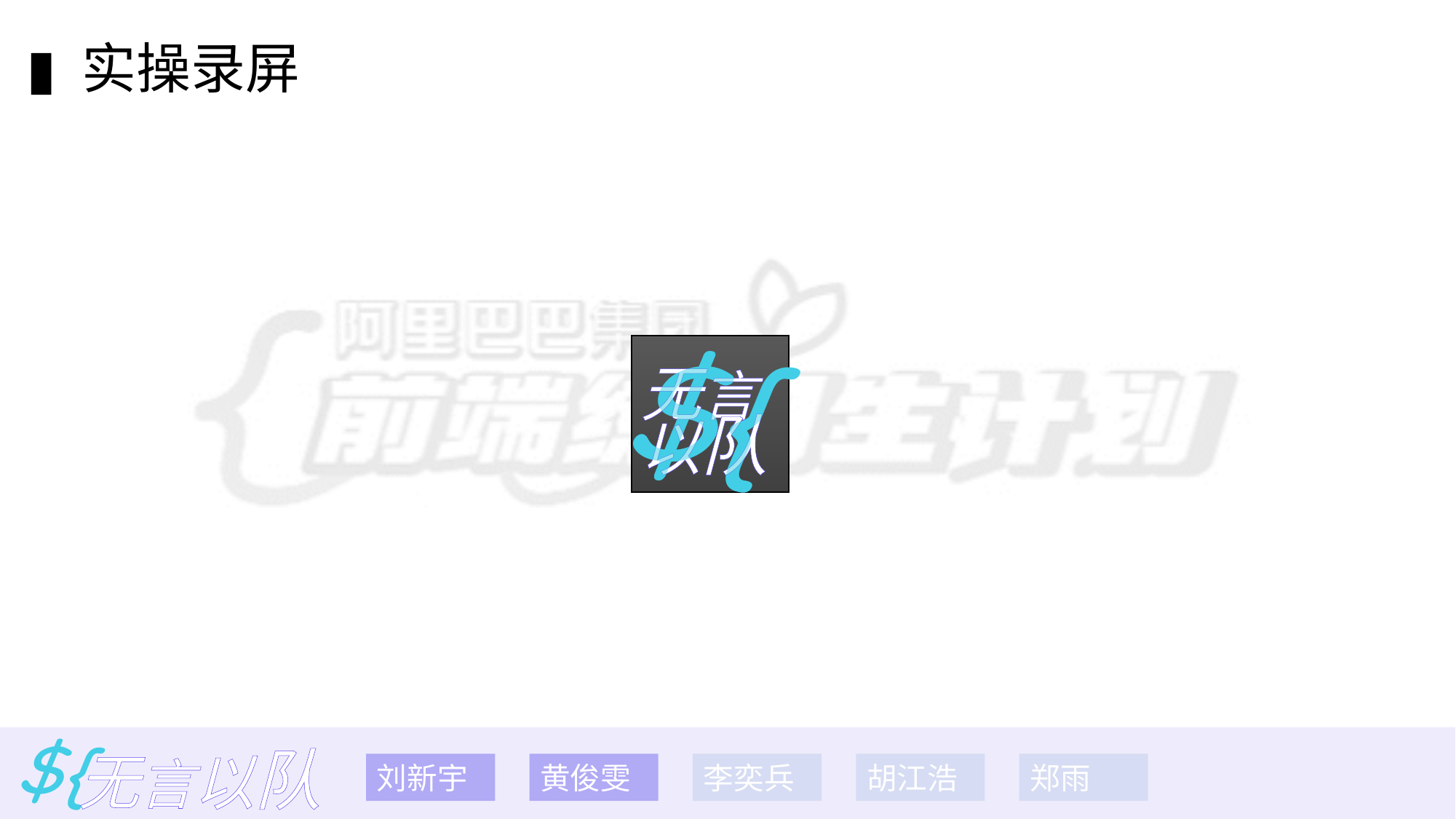

▮ 实操录屏
${
${

无言
以队
${
无言以队

黄俊雯
刘新宇
李奕兵
胡江浩
郑雨